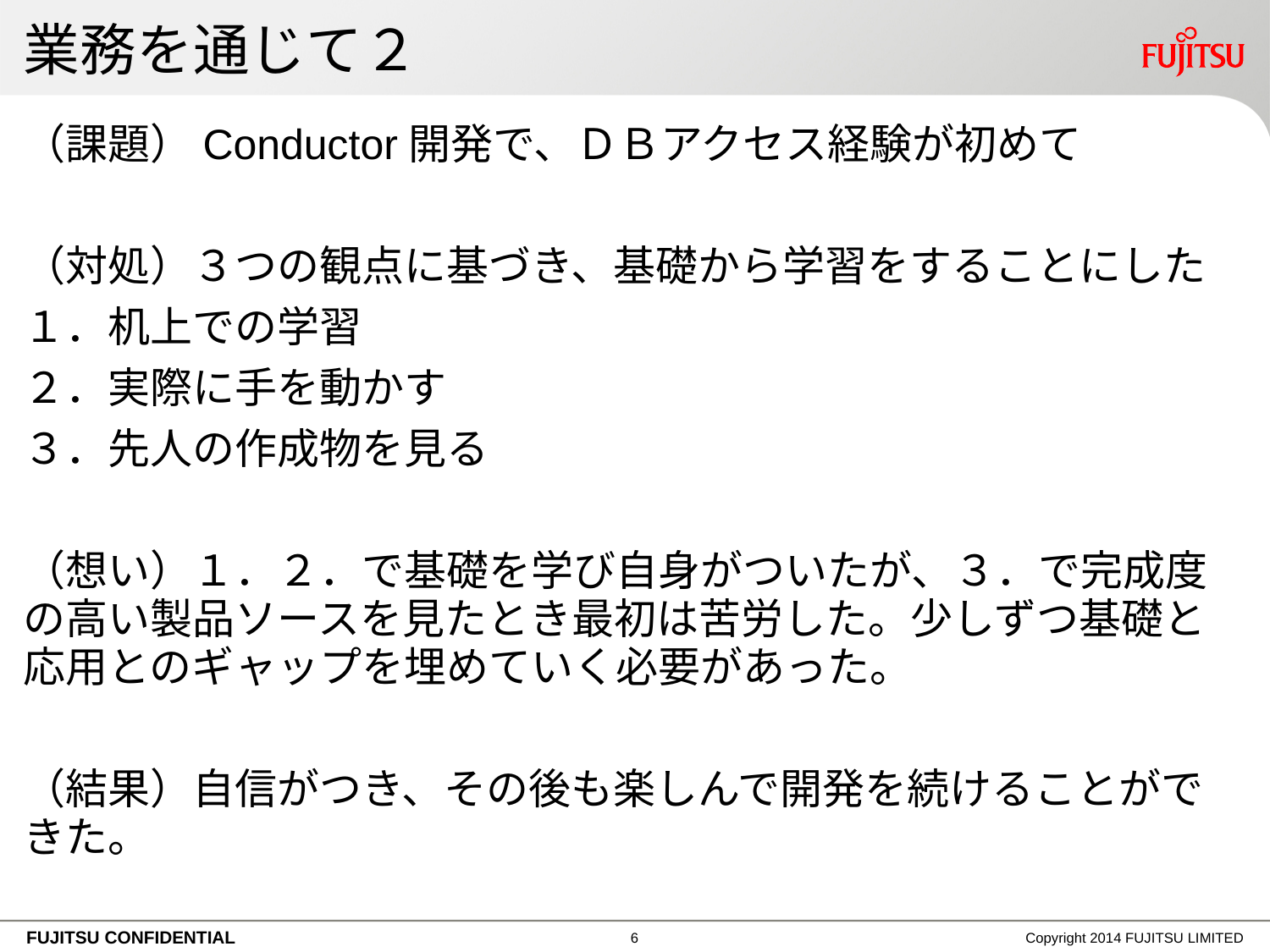

# 業務を通じて２
（課題）Conductor開発で、ＤＢアクセス経験が初めて

（対処）３つの観点に基づき、基礎から学習をすることにした
１．机上での学習
２．実際に手を動かす
３．先人の作成物を見る

（想い）１．２．で基礎を学び自身がついたが、３．で完成度の高い製品ソースを見たとき最初は苦労した。少しずつ基礎と応用とのギャップを埋めていく必要があった。

（結果）自信がつき、その後も楽しんで開発を続けることができた。
6
Copyright 2014 FUJITSU LIMITED